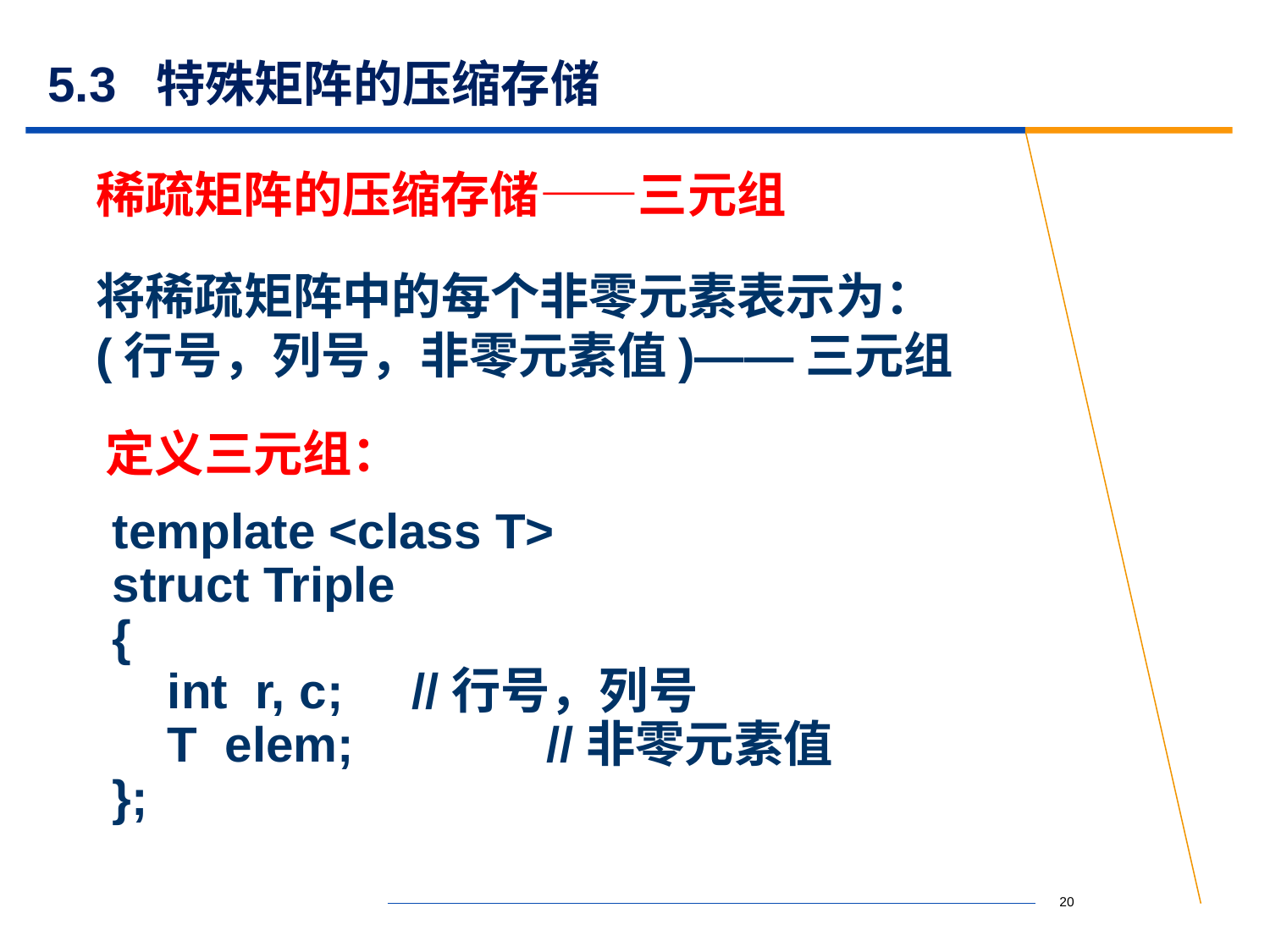

# 5.3  特殊矩阵的压缩存储
稀疏矩阵的压缩存储——三元组
将稀疏矩阵中的每个非零元素表示为：
(行号，列号，非零元素值)——三元组
定义三元组：
template <class T>
struct Triple
{
    int  r, c;     //行号，列号
    T  elem;              //非零元素值
};